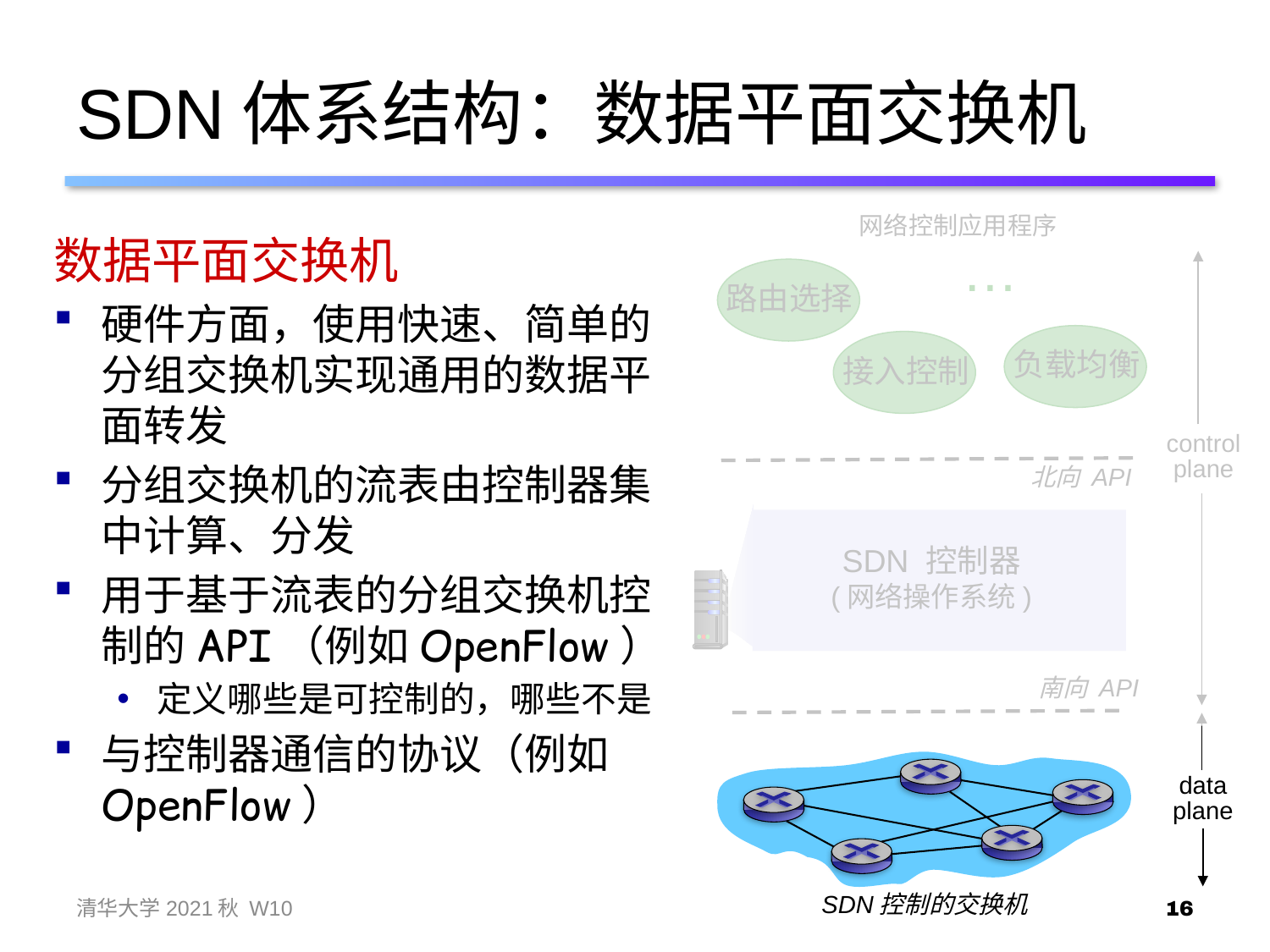

# SDN体系结构：数据平面交换机

网络控制应用程序
…

路由选择

负载均衡

接入控制
control
plane
北向 API

SDN 控制器
(网络操作系统)

南向 API

data
plane
SDN控制的交换机
数据平面交换机
硬件方面，使用快速、简单的分组交换机实现通用的数据平面转发
分组交换机的流表由控制器集中计算、分发
用于基于流表的分组交换机控制的API（例如OpenFlow）
定义哪些是可控制的，哪些不是
与控制器通信的协议（例如OpenFlow）
清华大学2021秋 W10
16